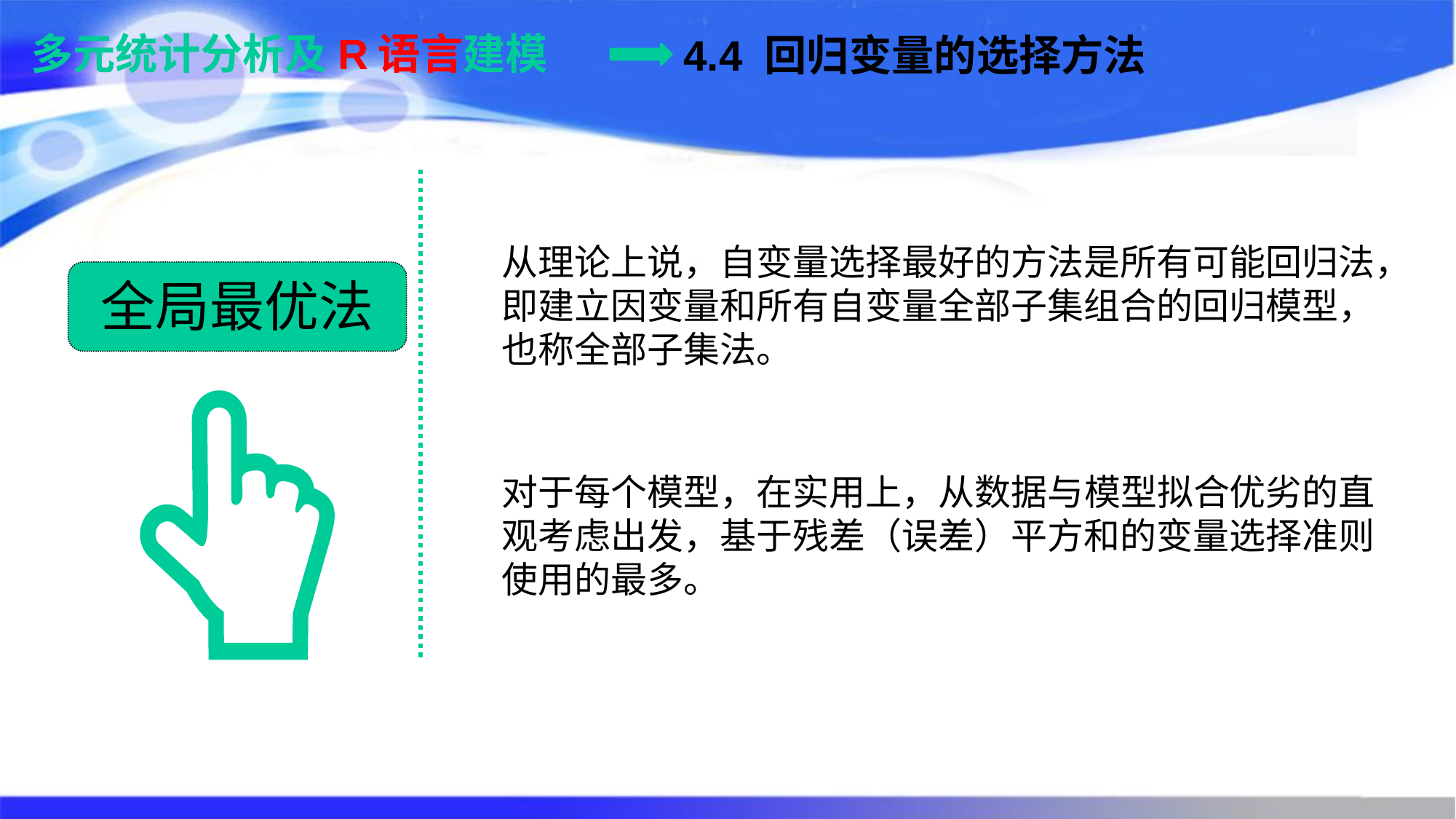

多元统计分析及R语言建模
4.4 回归变量的选择方法

从理论上说，自变量选择最好的方法是所有可能回归法，
即建立因变量和所有自变量全部子集组合的回归模型，
也称全部子集法。
全局最优法

对于每个模型，在实用上，从数据与模型拟合优劣的直观考虑出发，基于残差（误差）平方和的变量选择准则使用的最多。